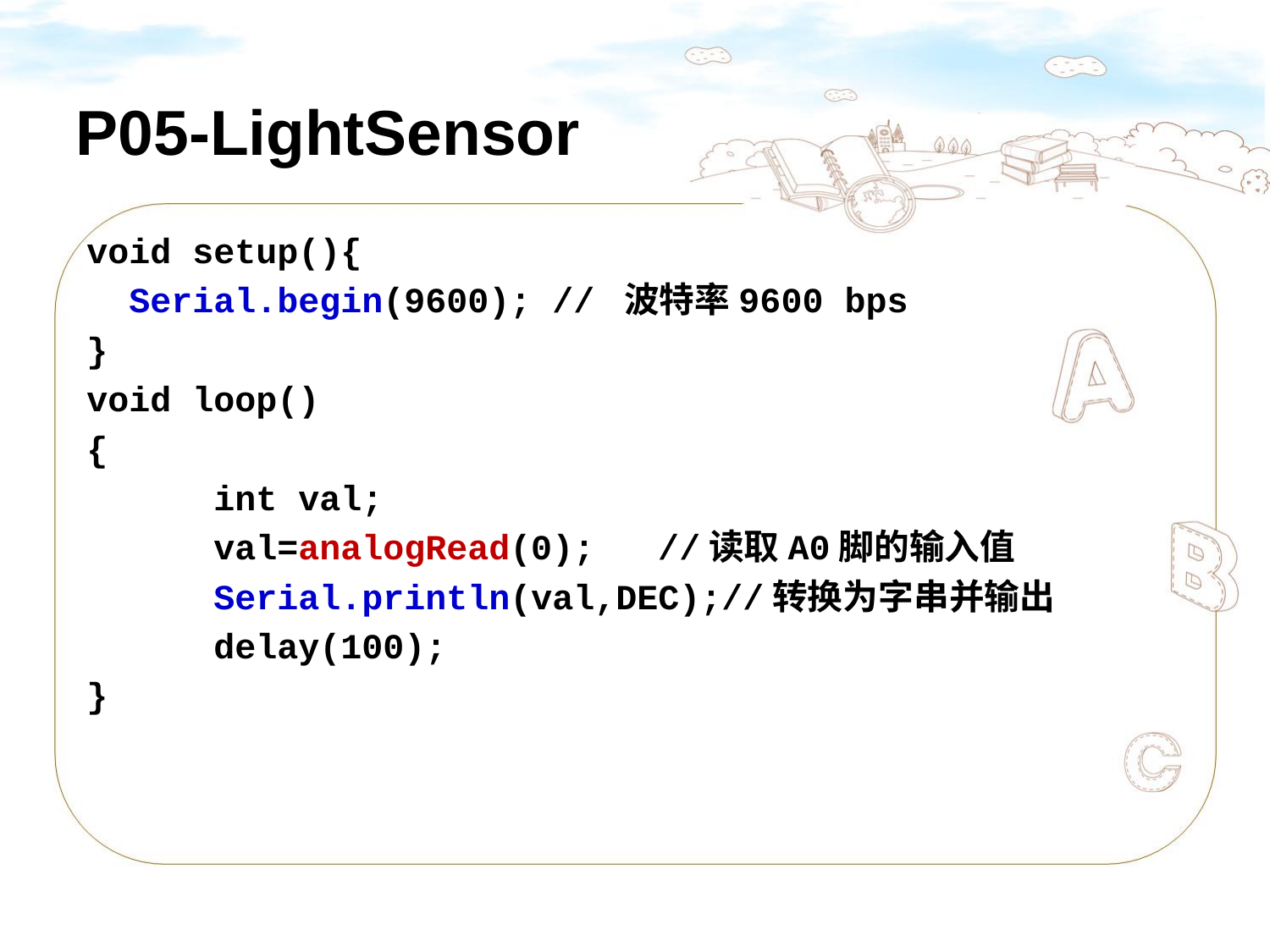

# P05-LightSensor
void setup(){
  Serial.begin(9600); // 波特率9600 bps
}
void loop()
{
      int val;
      val=analogRead(0);   //读取A0脚的输入值
      Serial.println(val,DEC);//转换为字串并输出
      delay(100);
}